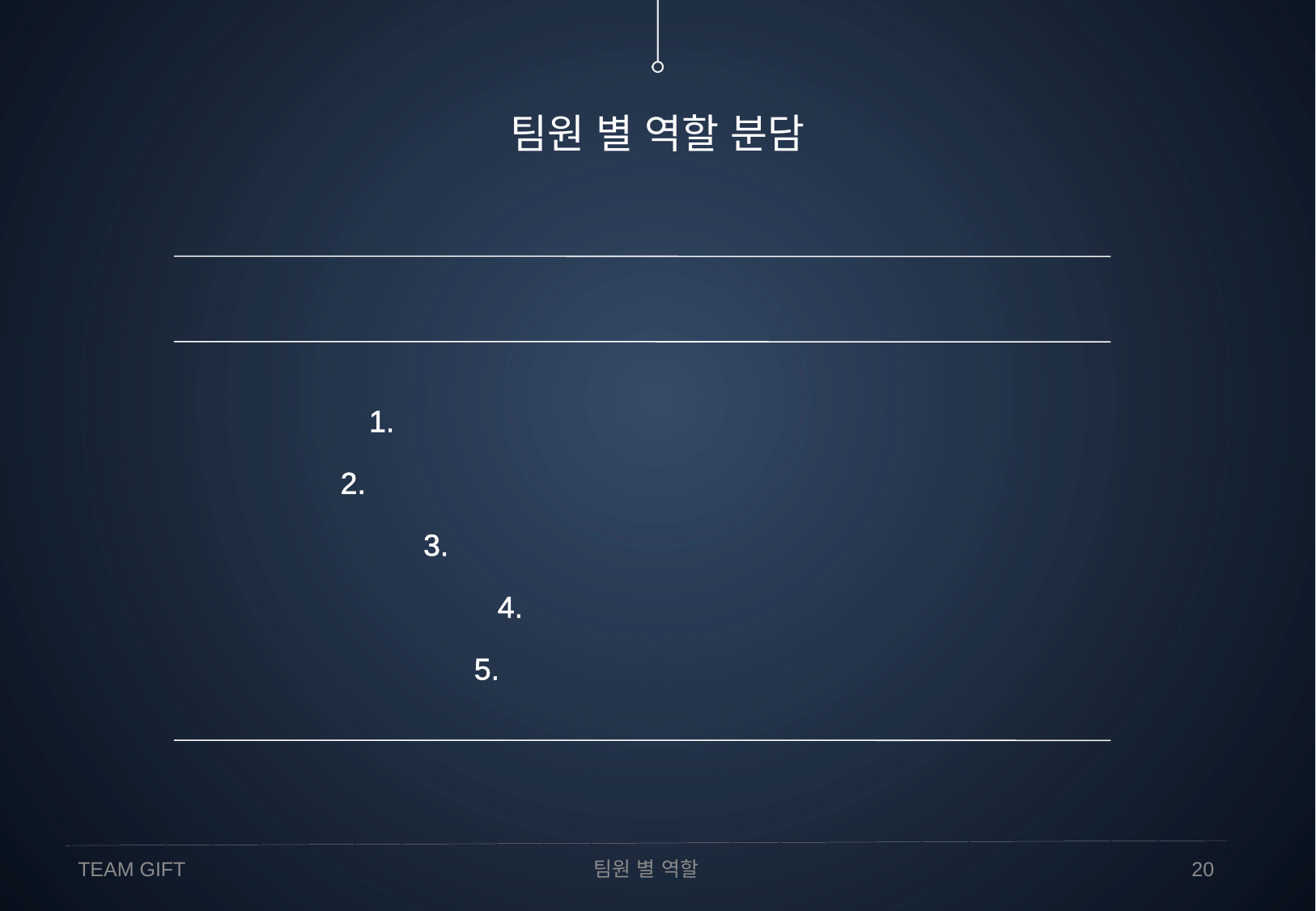

# 팀원 별 역할 분담
공통 작업
Highchart 라이브러리를 이용한 차트구현
가격,시간,수량 조건에 따른 체결시스템 구현
멀티파일 업로드와 다운로드 구현
페이징 분리해서 구현
 Ajax로 검색시스템 구현
팀원 별 역할
20